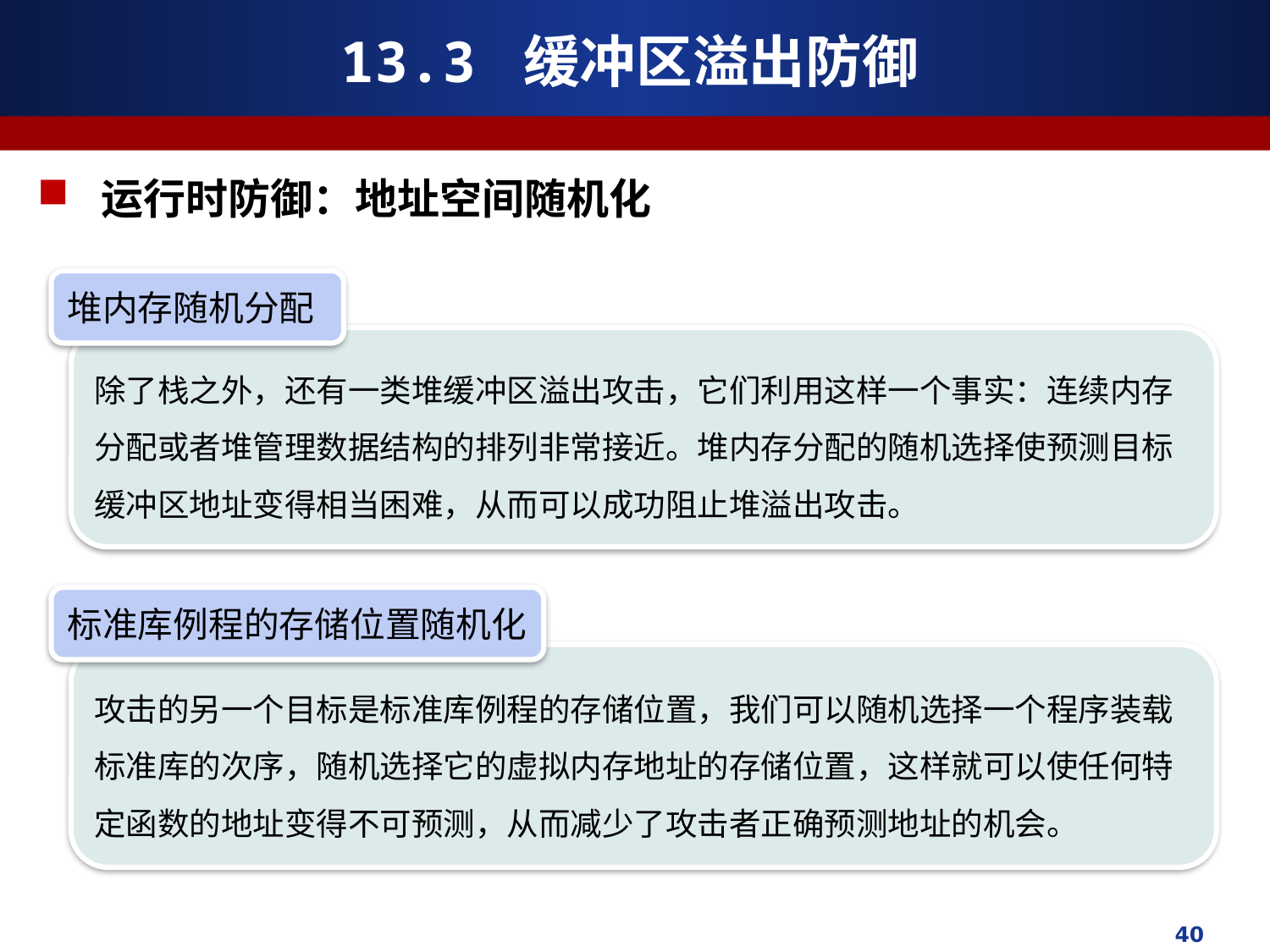

# 13.3 缓冲区溢出防御
运行时防御：地址空间随机化
堆内存随机分配
除了栈之外，还有一类堆缓冲区溢出攻击，它们利用这样一个事实：连续内存分配或者堆管理数据结构的排列非常接近。堆内存分配的随机选择使预测目标缓冲区地址变得相当困难，从而可以成功阻止堆溢出攻击。
标准库例程的存储位置随机化
攻击的另一个目标是标准库例程的存储位置，我们可以随机选择一个程序装载标准库的次序，随机选择它的虚拟内存地址的存储位置，这样就可以使任何特定函数的地址变得不可预测，从而减少了攻击者正确预测地址的机会。
40